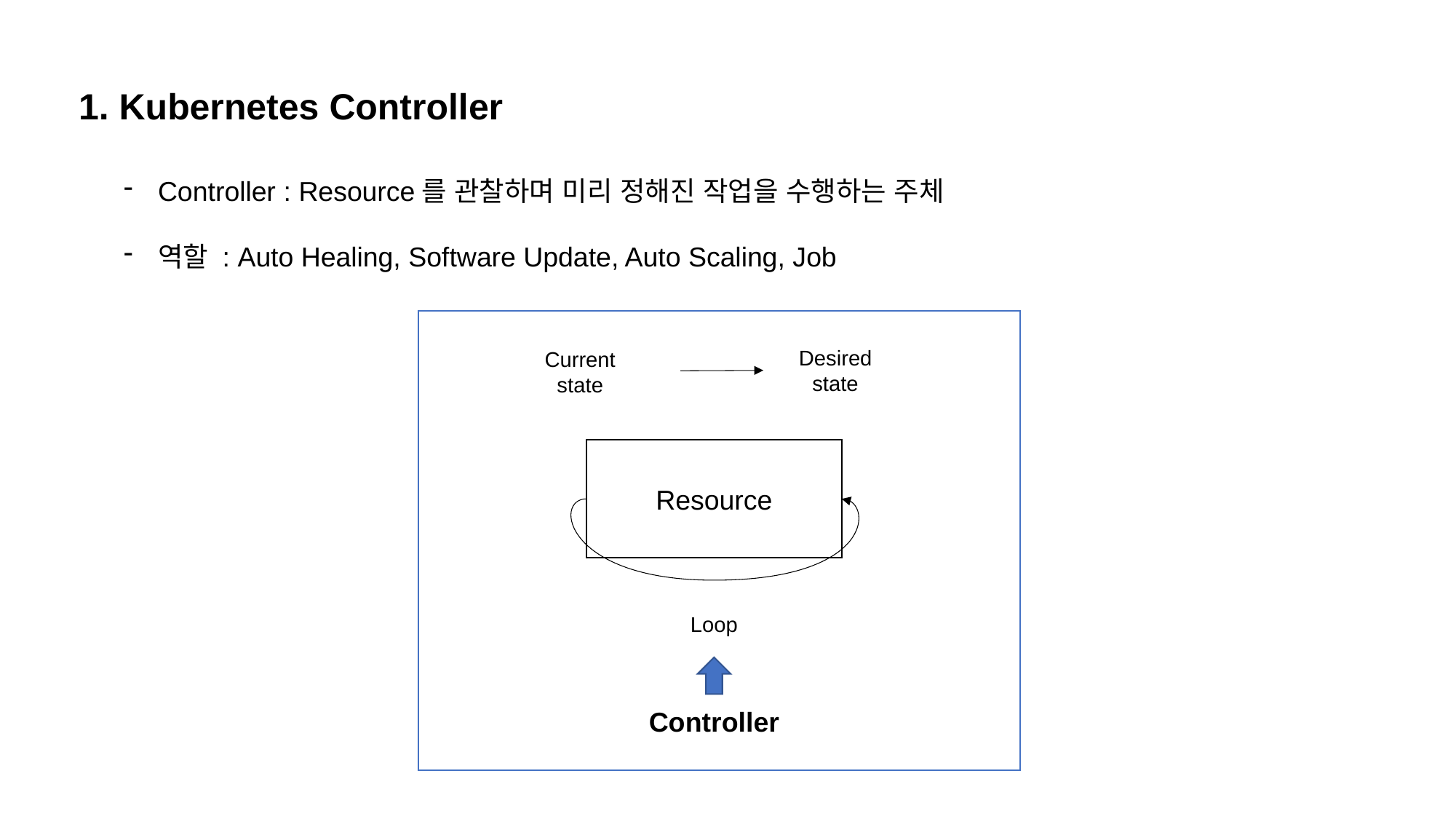

1. Kubernetes Controller
Controller : Resource를 관찰하며 미리 정해진 작업을 수행하는 주체

역할 : Auto Healing, Software Update, Auto Scaling, Job

Desired state
Current state
Resource
Loop

Controller